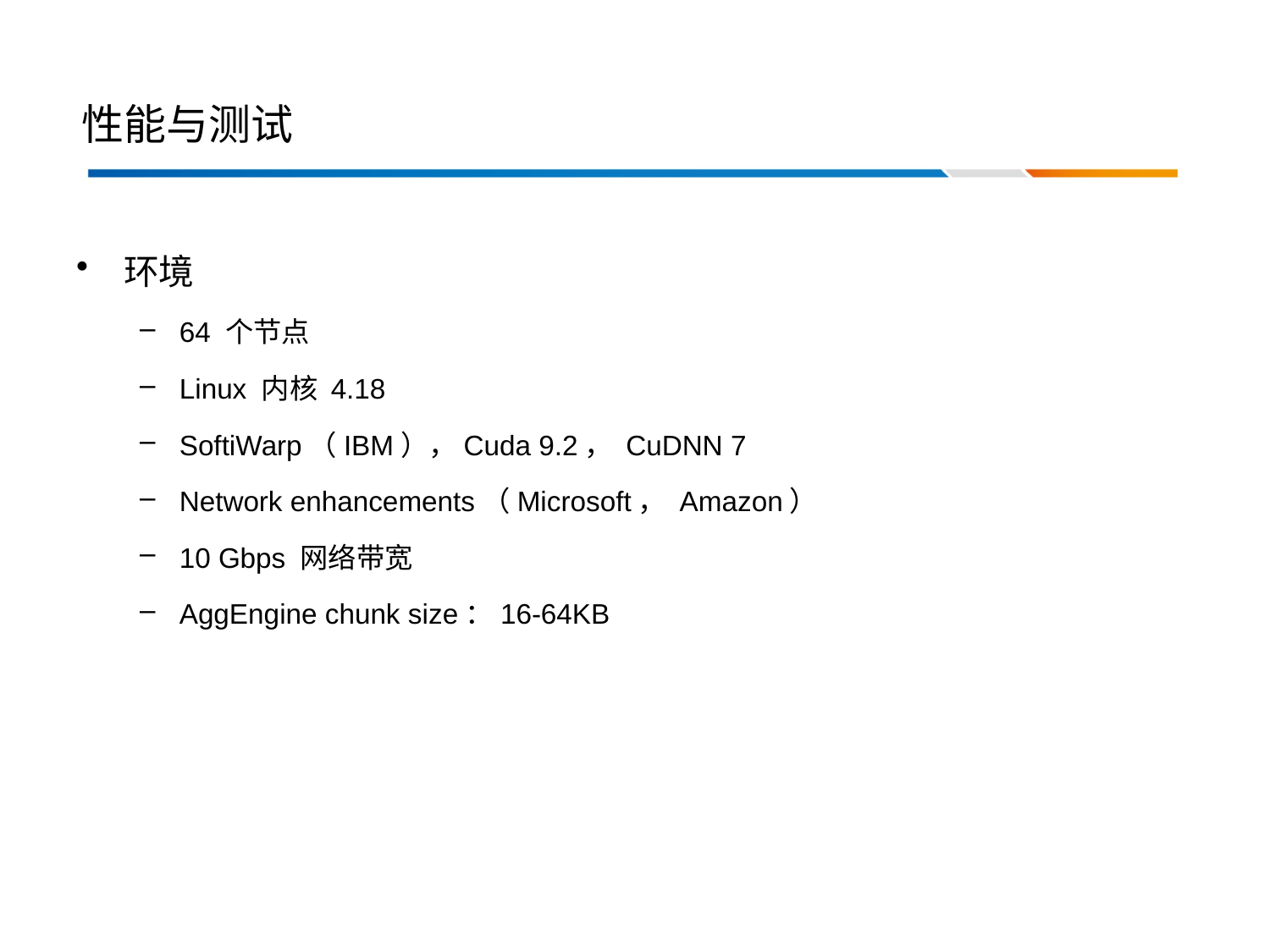

# 性能与测试
环境
64 个节点
Linux 内核 4.18
SoftiWarp（IBM），Cuda 9.2， CuDNN 7
Network enhancements（Microsoft， Amazon）
10 Gbps 网络带宽
AggEngine chunk size：16-64KB